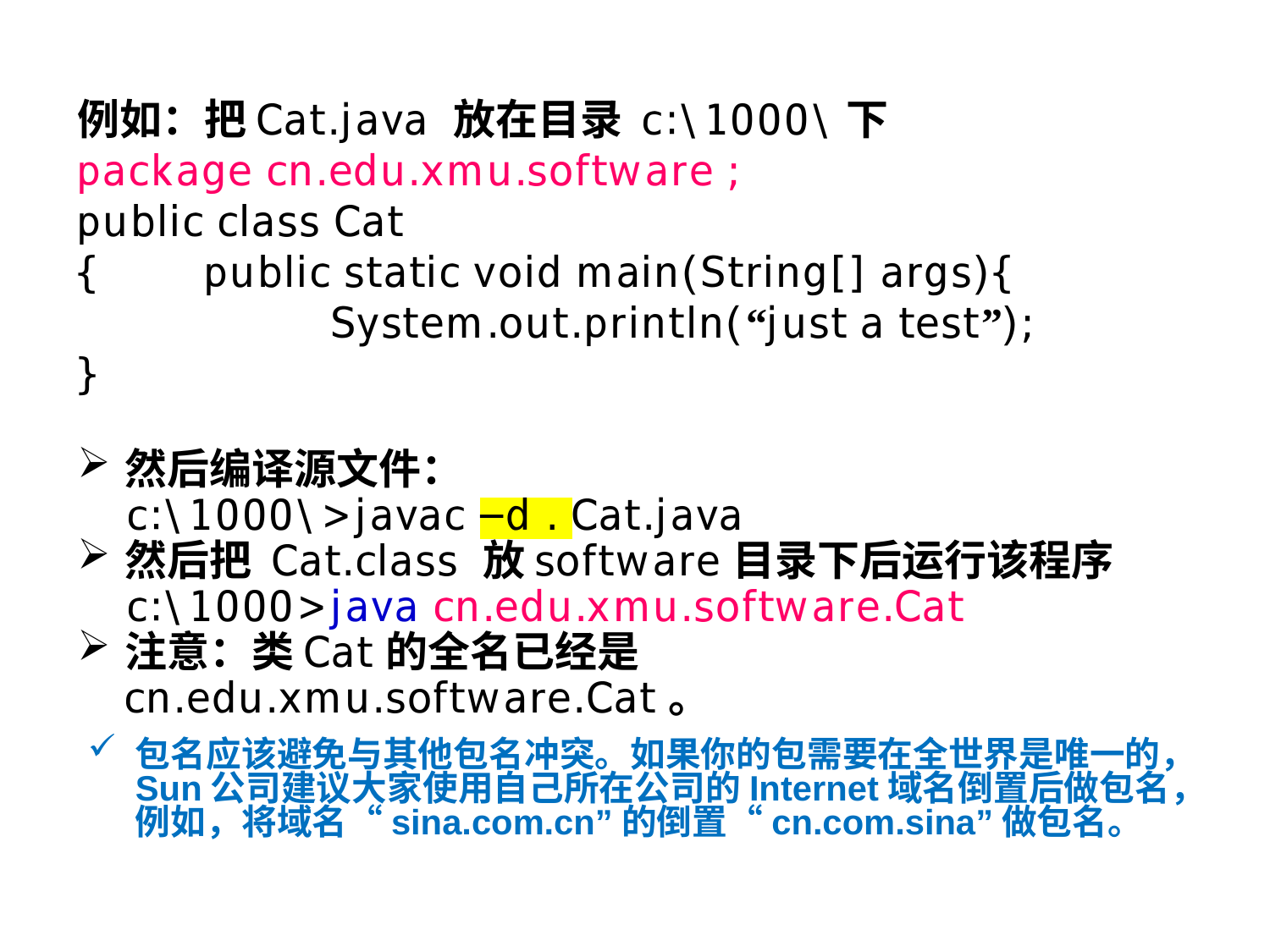

例如：把Cat.java 放在目录 c:\1000\下
package cn.edu.xmu.software ;
public class Cat
{	public static void main(String[] args){
		System.out.println(“just a test”);
}

然后编译源文件：
    c:\1000\>javac –d . Cat.java
然后把 Cat.class 放software目录下后运行该程序
    c:\1000>java cn.edu.xmu.software.Cat
注意：类Cat的全名已经是cn.edu.xmu.software.Cat。

包名应该避免与其他包名冲突。如果你的包需要在全世界是唯一的，Sun公司建议大家使用自己所在公司的Internet域名倒置后做包名，例如，将域名“sina.com.cn”的倒置“cn.com.sina”做包名。